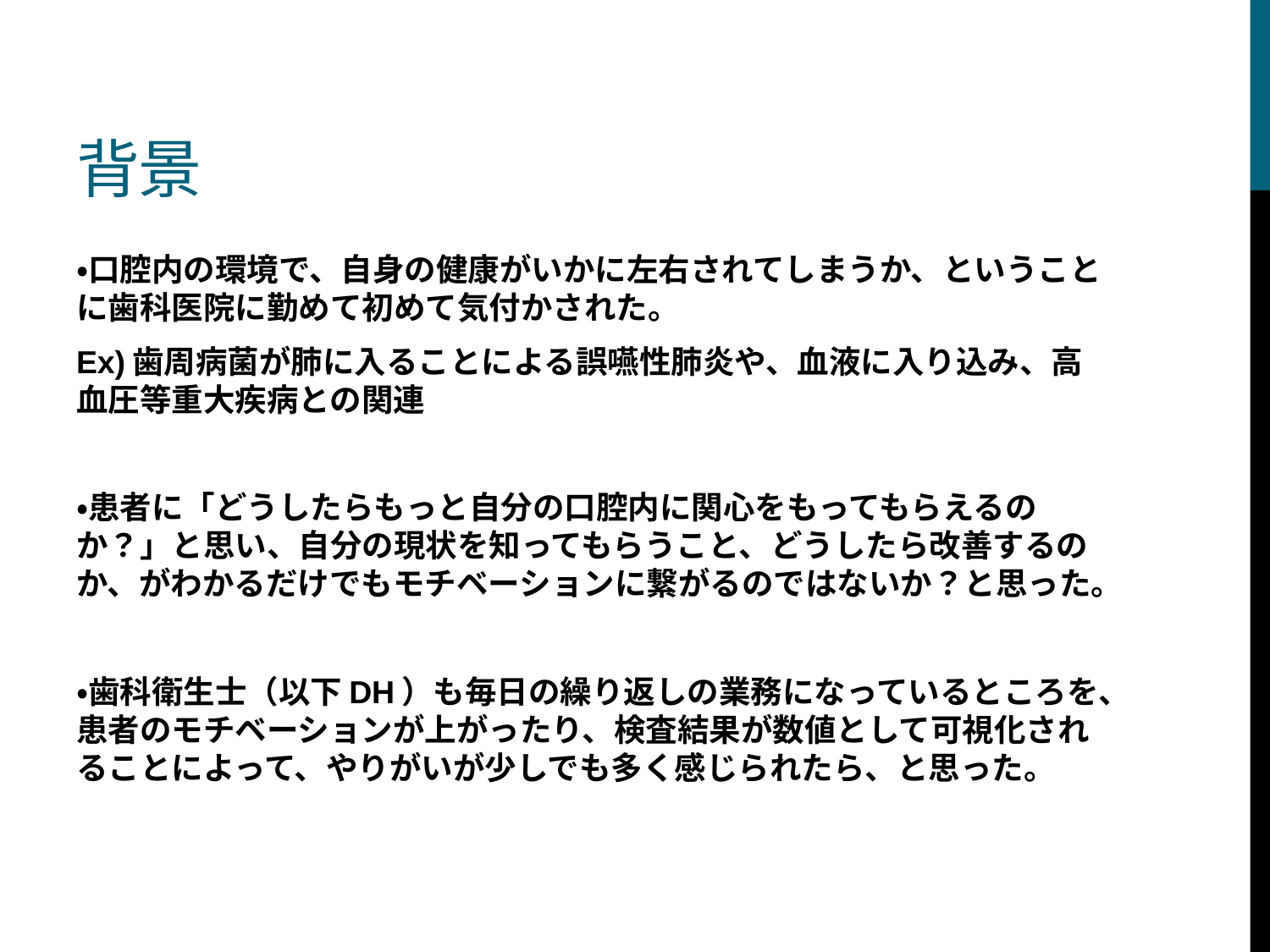

# 背景
・口腔内の環境で、自身の健康がいかに左右されてしまうか、ということに歯科医院に勤めて初めて気付かされた。
Ex)歯周病菌が肺に入ることによる誤嚥性肺炎や、血液に入り込み、高血圧等重大疾病との関連

・患者に「どうしたらもっと自分の口腔内に関心をもってもらえるのか？」と思い、自分の現状を知ってもらうこと、どうしたら改善するのか、がわかるだけでもモチベーションに繋がるのではないか？と思った。

・歯科衛生士（以下DH）も毎日の繰り返しの業務になっているところを、患者のモチベーションが上がったり、検査結果が数値として可視化されることによって、やりがいが少しでも多く感じられたら、と思った。